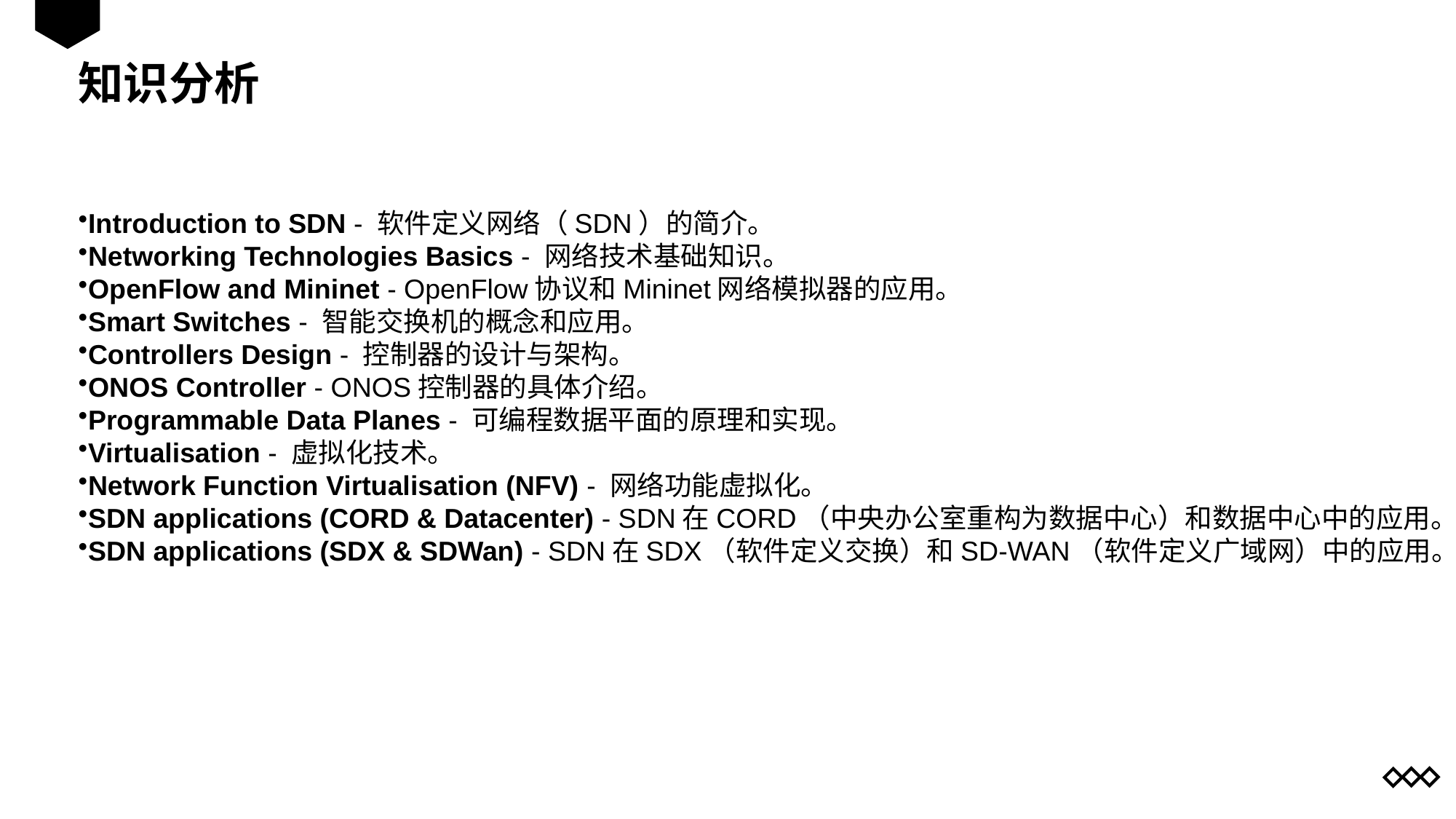

知识分析
Introduction to SDN - 软件定义网络（SDN）的简介。
Networking Technologies Basics - 网络技术基础知识。
OpenFlow and Mininet - OpenFlow协议和Mininet网络模拟器的应用。
Smart Switches - 智能交换机的概念和应用。
Controllers Design - 控制器的设计与架构。
ONOS Controller - ONOS控制器的具体介绍。
Programmable Data Planes - 可编程数据平面的原理和实现。
Virtualisation - 虚拟化技术。
Network Function Virtualisation (NFV) - 网络功能虚拟化。
SDN applications (CORD & Datacenter) - SDN在CORD（中央办公室重构为数据中心）和数据中心中的应用。
SDN applications (SDX & SDWan) - SDN在SDX（软件定义交换）和SD-WAN（软件定义广域网）中的应用。